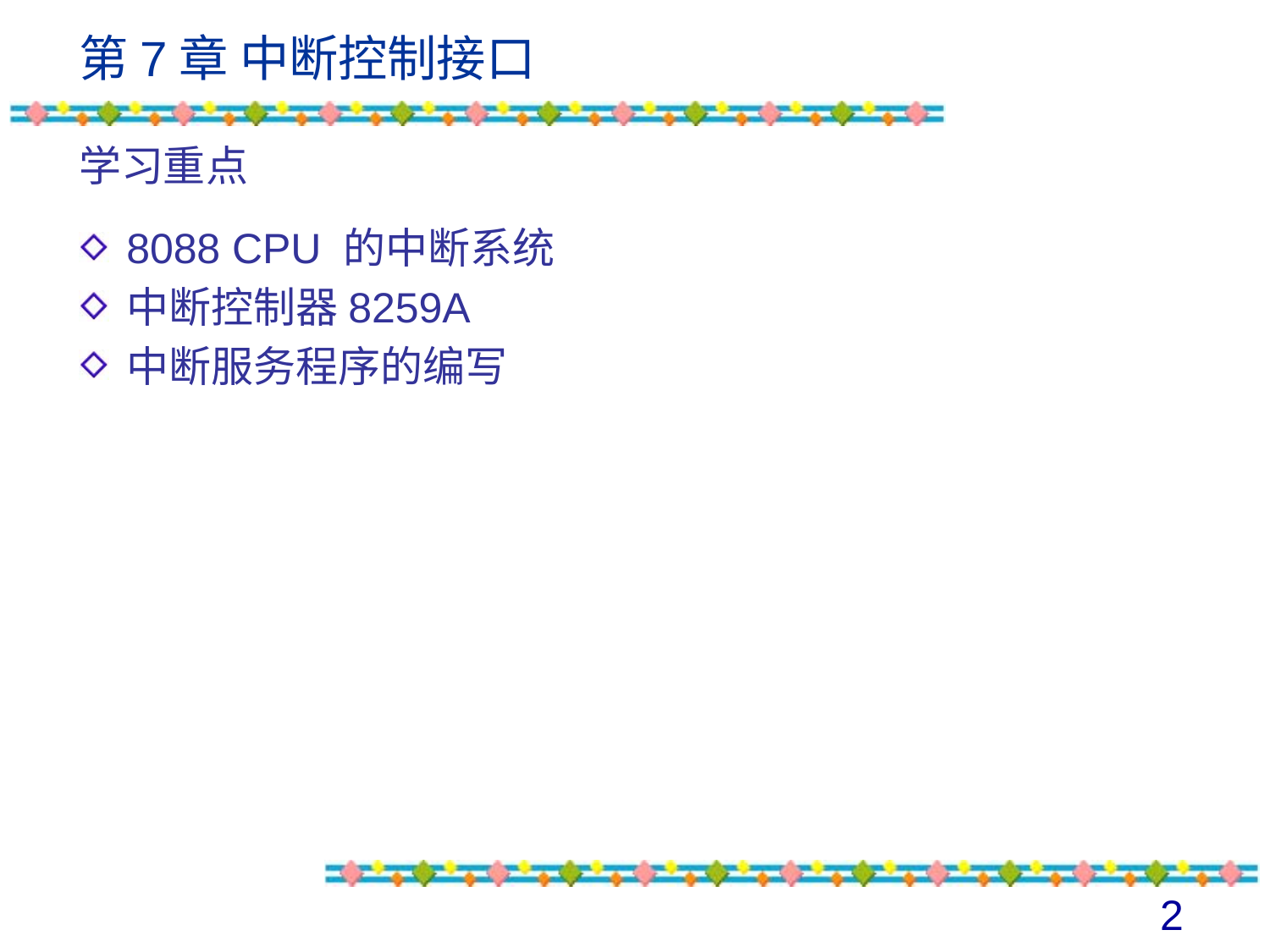

# 第7章 中断控制接口
学习重点
8088 CPU 的中断系统
中断控制器8259A
中断服务程序的编写